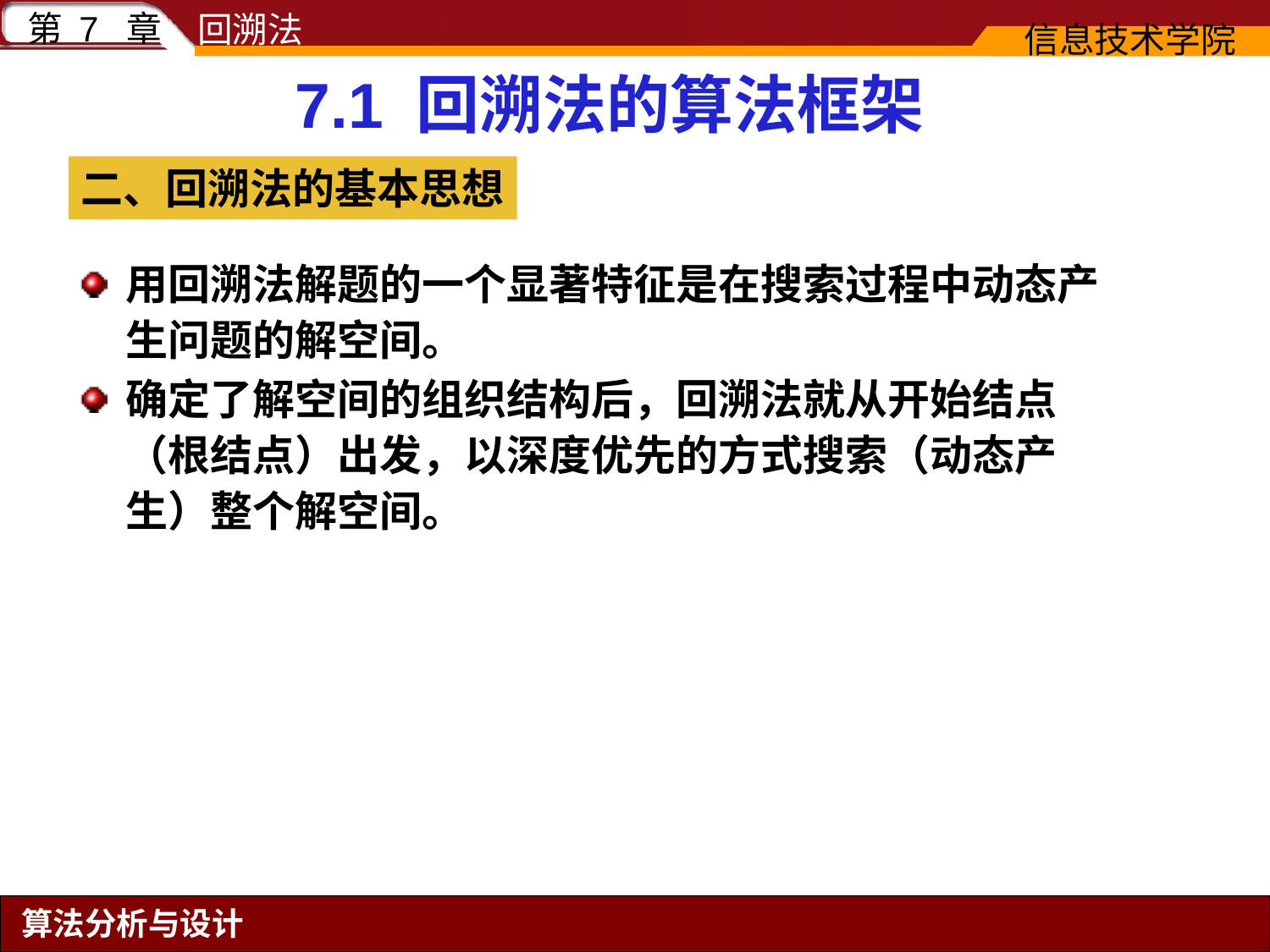

7.1 回溯法的算法框架
二、回溯法的基本思想
用回溯法解题的一个显著特征是在搜索过程中动态产生问题的解空间。
确定了解空间的组织结构后，回溯法就从开始结点（根结点）出发，以深度优先的方式搜索（动态产生）整个解空间。